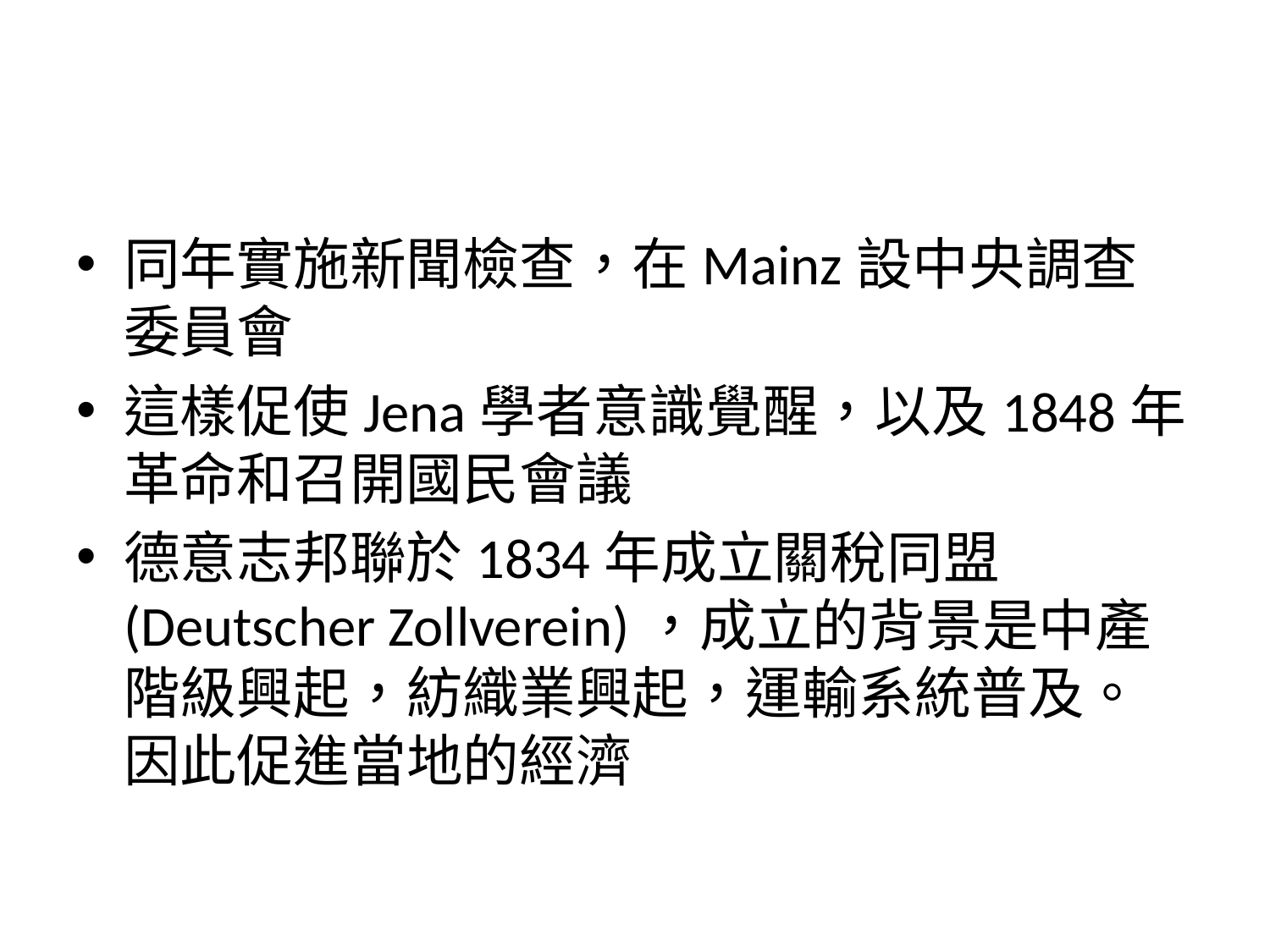

#
同年實施新聞檢查，在Mainz設中央調查委員會
這樣促使Jena學者意識覺醒，以及1848年革命和召開國民會議
德意志邦聯於1834年成立關稅同盟(Deutscher Zollverein)，成立的背景是中產階級興起，紡織業興起，運輸系統普及。因此促進當地的經濟